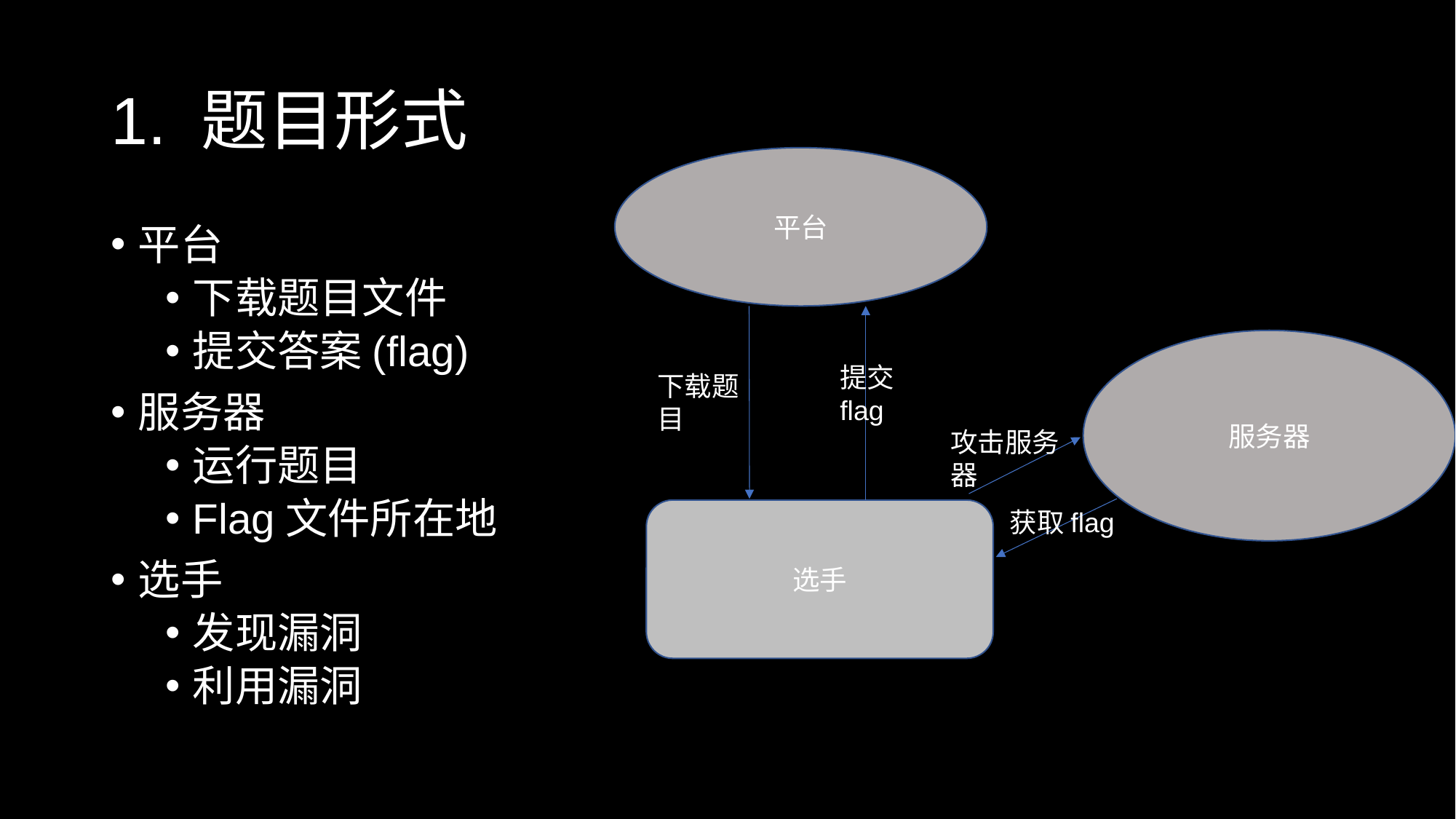

# 1. 题目形式
平台
平台
下载题目文件
提交答案(flag)
服务器
运行题目
Flag文件所在地
选手
发现漏洞
利用漏洞
服务器
提交flag
下载题目
攻击服务器
选手
获取flag